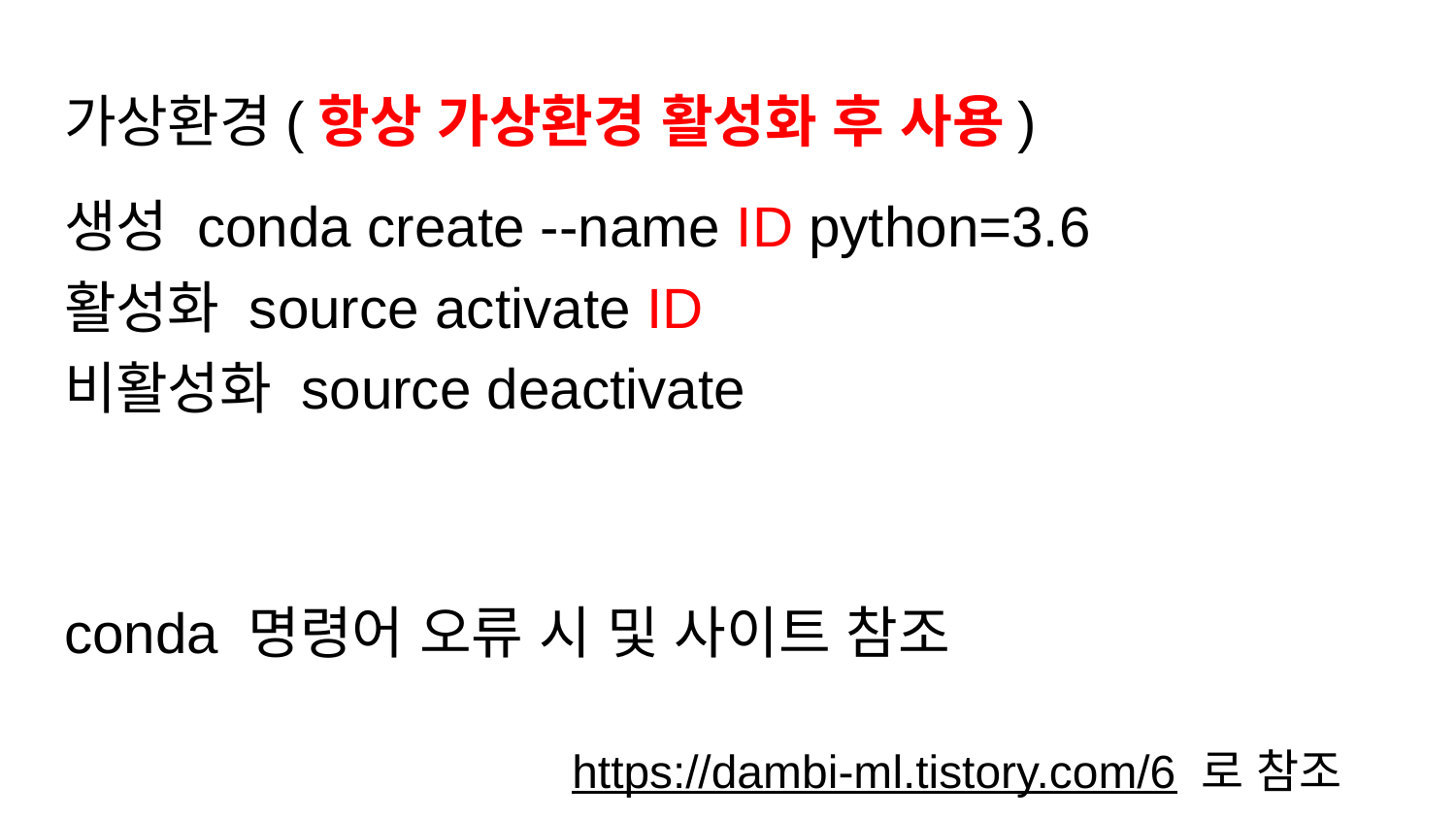

# 가상환경(항상 가상환경 활성화 후 사용)
생성 conda create --name ID python=3.6
활성화 source activate ID
비활성화 source deactivate

conda 명령어 오류 시 및 사이트 참조

https://dambi-ml.tistory.com/6 로 참조